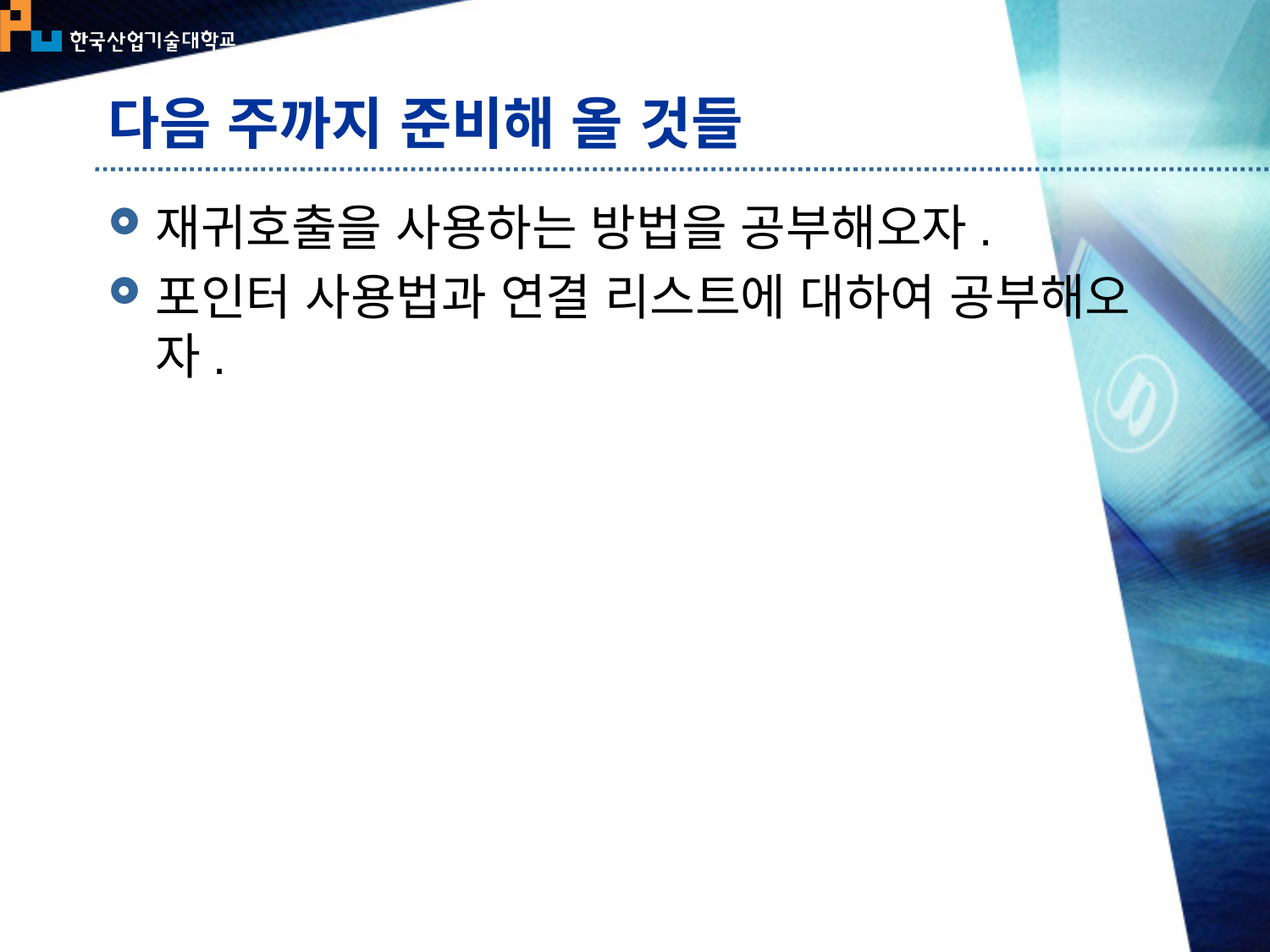

# 다음 주까지 준비해 올 것들
재귀호출을 사용하는 방법을 공부해오자.
포인터 사용법과 연결 리스트에 대하여 공부해오자.